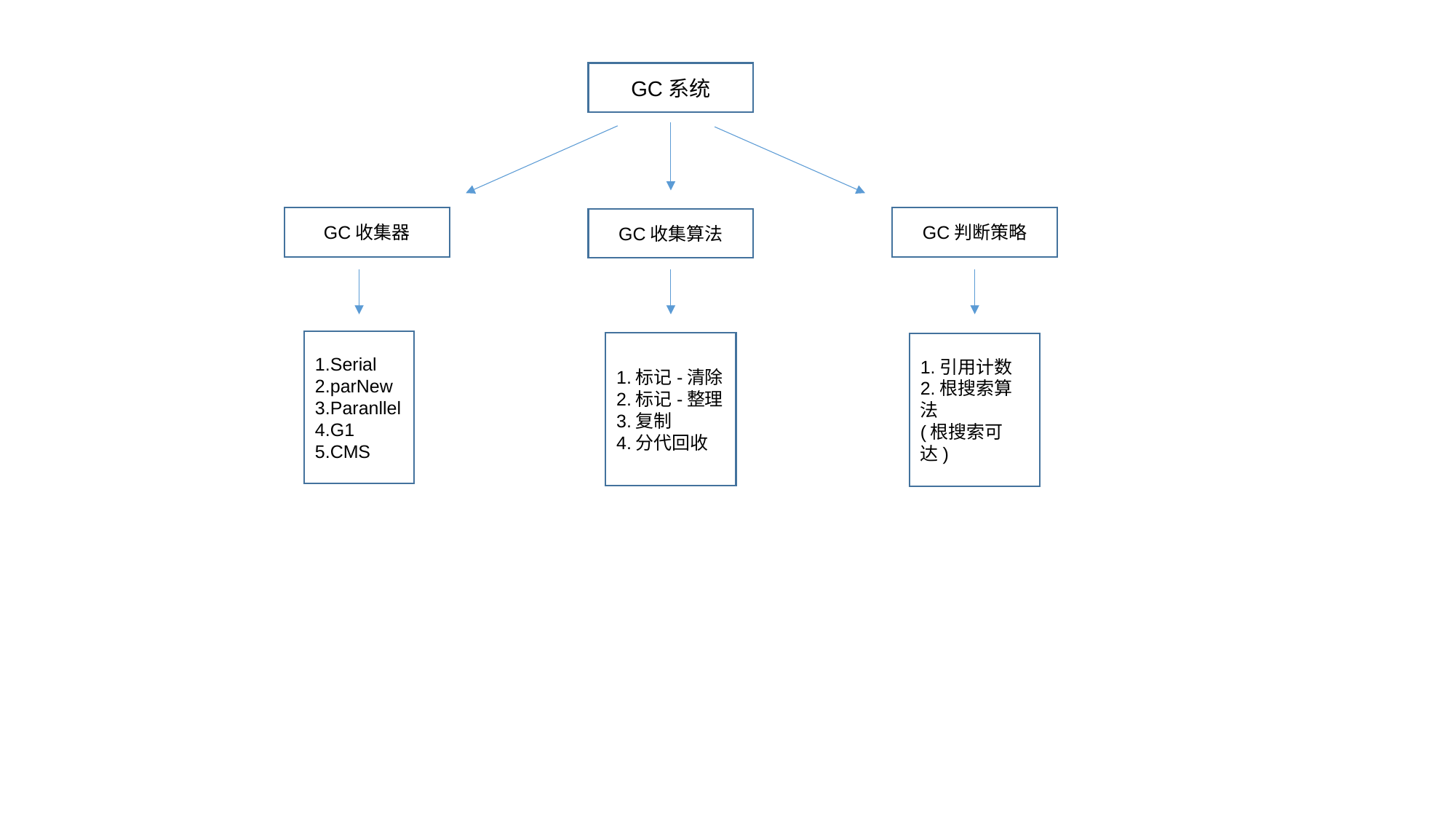

GC系统
GC收集器
GC判断策略
GC收集算法
1.Serial
2.parNew
3.Paranllel
4.G1
5.CMS
1.标记-清除
2.标记-整理
3.复制
4.分代回收
1.引用计数
2.根搜索算法
(根搜索可达)